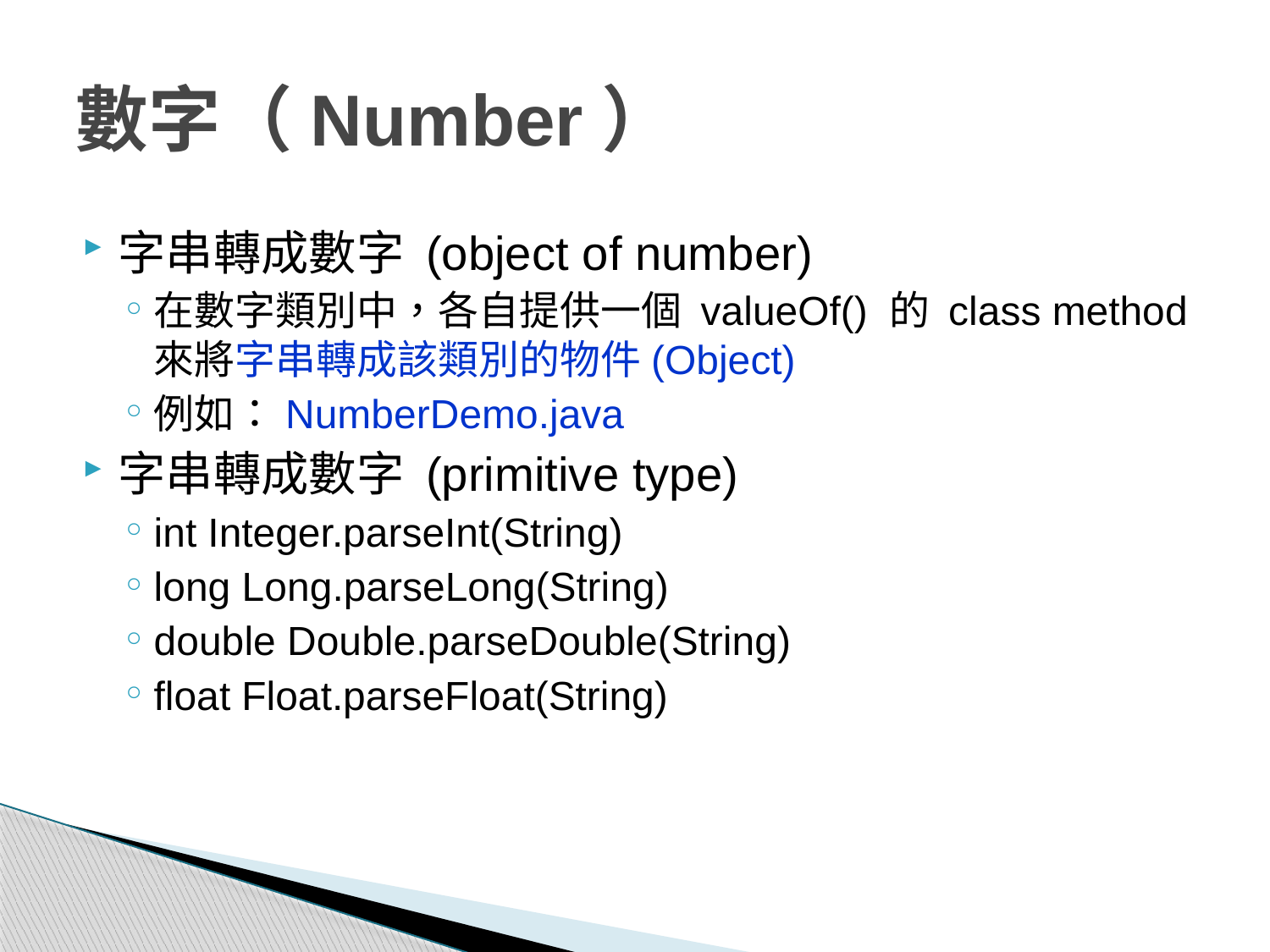

# 數字（Number）
字串轉成數字 (object of number)
在數字類別中，各自提供一個 valueOf() 的 class method 來將字串轉成該類別的物件(Object)
例如：NumberDemo.java
字串轉成數字 (primitive type)
int Integer.parseInt(String)
long Long.parseLong(String)
double Double.parseDouble(String)
float Float.parseFloat(String)